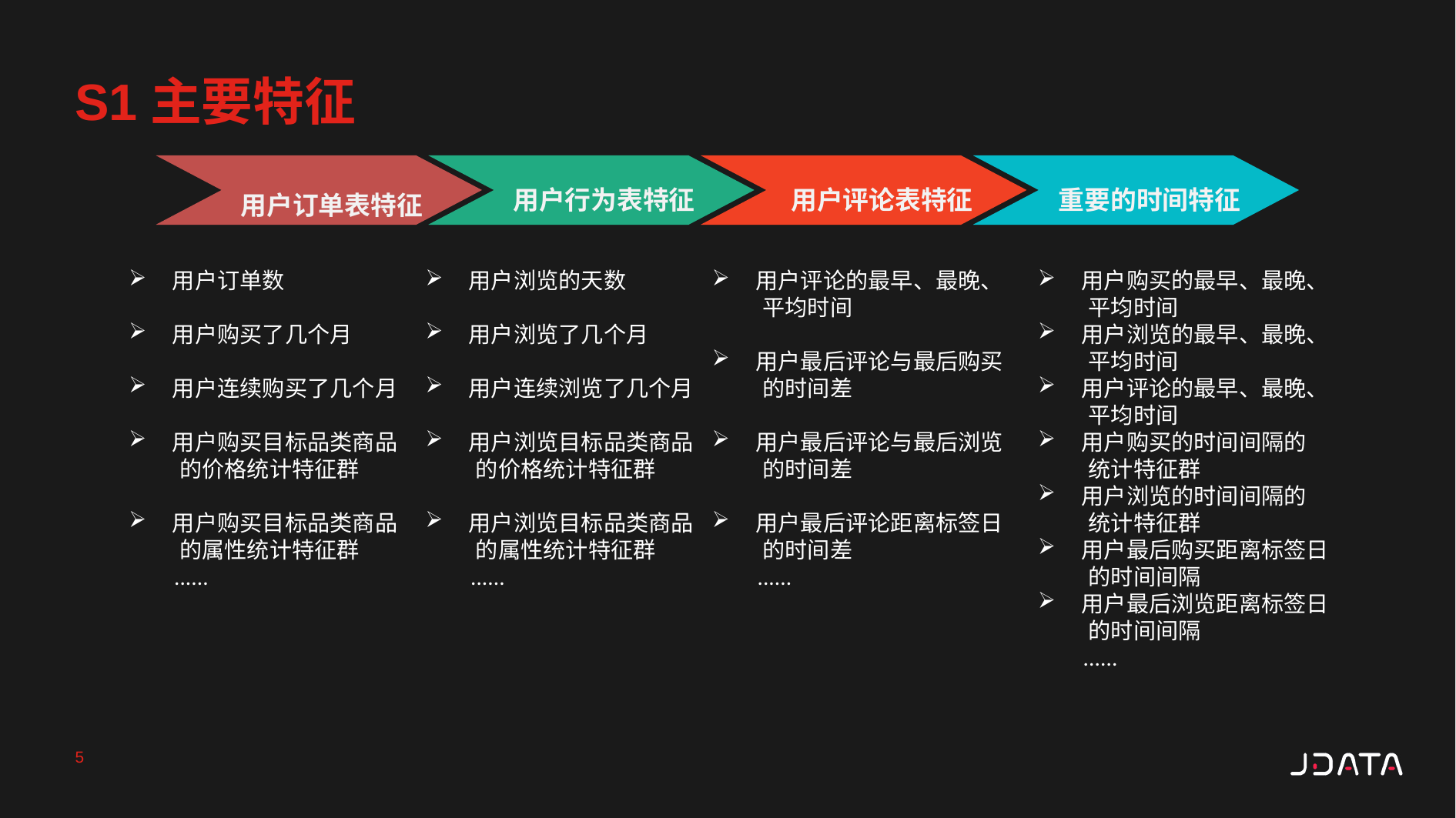

S1主要特征

用户订单表特征

用户行为表特征

重要的时间特征
用户评论表特征
用户订单数

用户购买了几个月

用户连续购买了几个月

用户购买目标品类商品
         的价格统计特征群

用户购买目标品类商品
         的属性统计特征群
         ......
用户浏览的天数

用户浏览了几个月

用户连续浏览了几个月

用户浏览目标品类商品
         的价格统计特征群

用户浏览目标品类商品
         的属性统计特征群
         ......
用户评论的最早、最晚、
         平均时间

用户最后评论与最后购买
         的时间差

用户最后评论与最后浏览
         的时间差

用户最后评论距离标签日
         的时间差
         ......

用户购买的最早、最晚、
         平均时间
用户浏览的最早、最晚、
         平均时间
用户评论的最早、最晚、
         平均时间
用户购买的时间间隔的
         统计特征群
用户浏览的时间间隔的
         统计特征群
用户最后购买距离标签日
         的时间间隔
用户最后浏览距离标签日
         的时间间隔
         ......

5